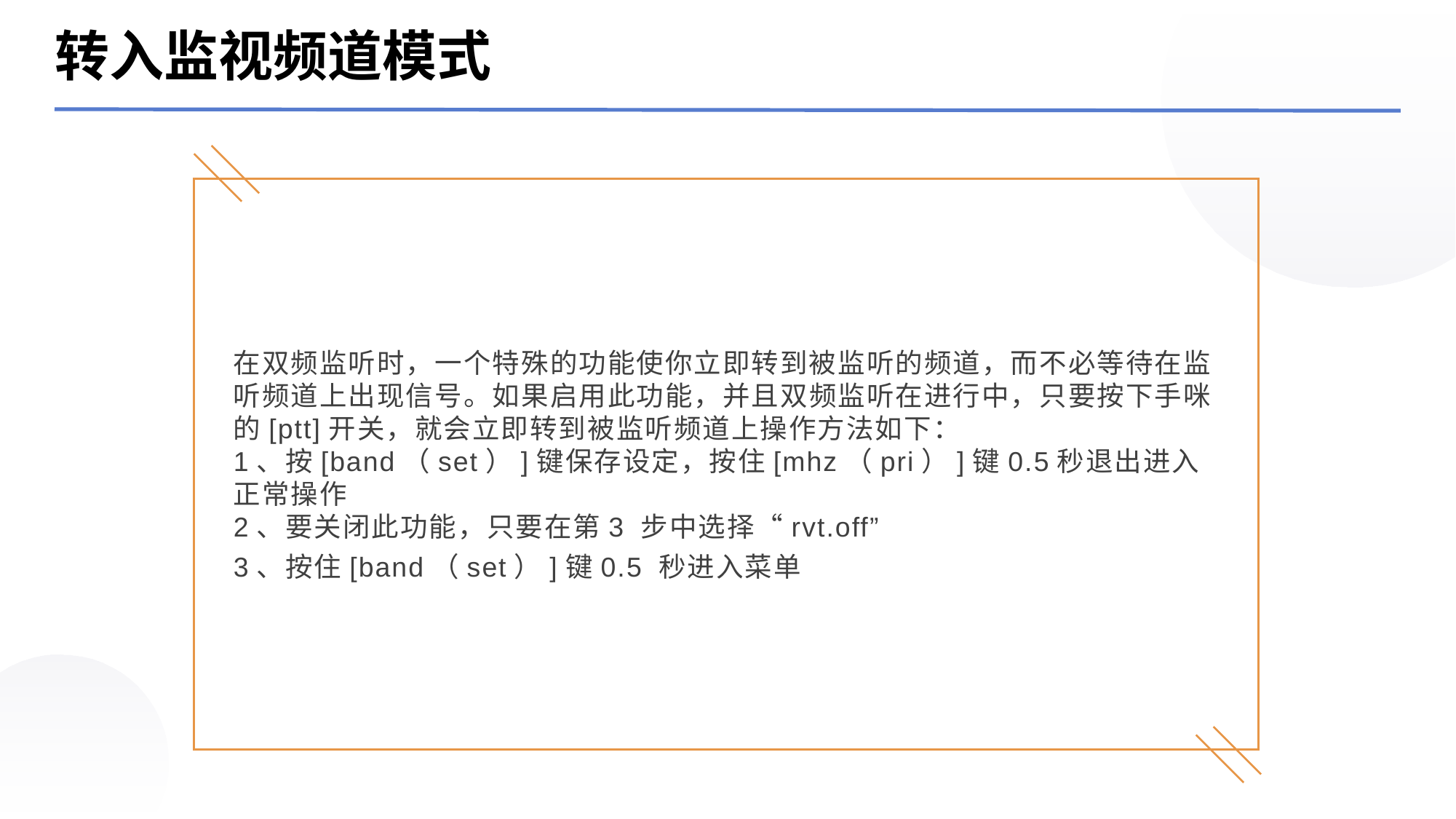

转入监视频道模式

在双频监听时，一个特殊的功能使你立即转到被监听的频道，而不必等待在监听频道上出现信号。如果启用此功能，并且双频监听在进行中，只要按下手咪的[ptt]开关，就会立即转到被监听频道上操作方法如下：
1、按[band（set）]键保存设定，按住[mhz（pri）]键0.5秒退出进入正常操作
2、要关闭此功能，只要在第3 步中选择“rvt.off”
3、按住[band（set）]键0.5 秒进入菜单